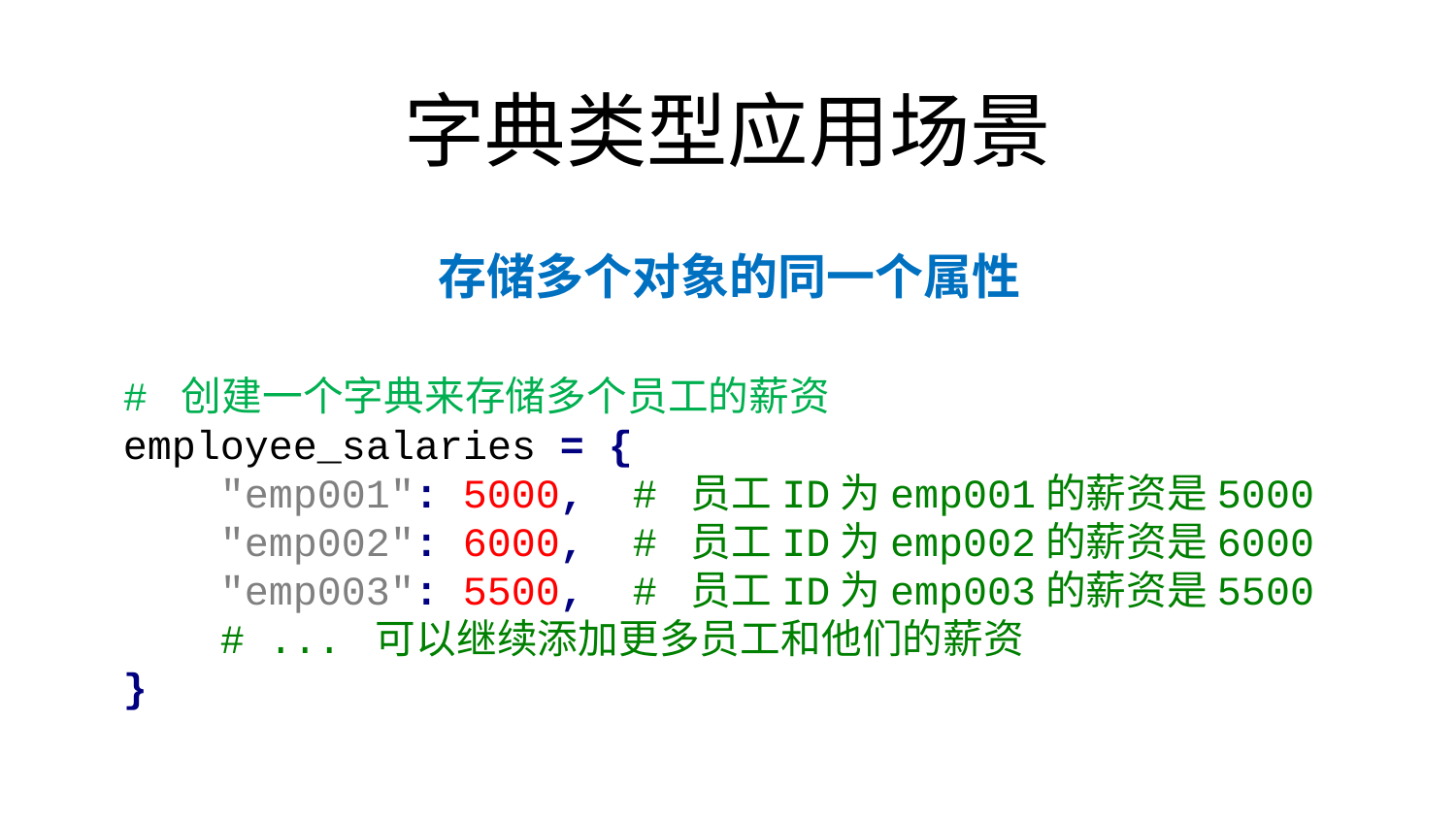

字典类型应用场景
存储多个对象的同一个属性
# 创建一个字典来存储多个员工的薪资
employee_salaries = {
    "emp001": 5000,  # 员工ID为emp001的薪资是5000
    "emp002": 6000,  # 员工ID为emp002的薪资是6000
    "emp003": 5500,  # 员工ID为emp003的薪资是5500
    # ... 可以继续添加更多员工和他们的薪资
}
18